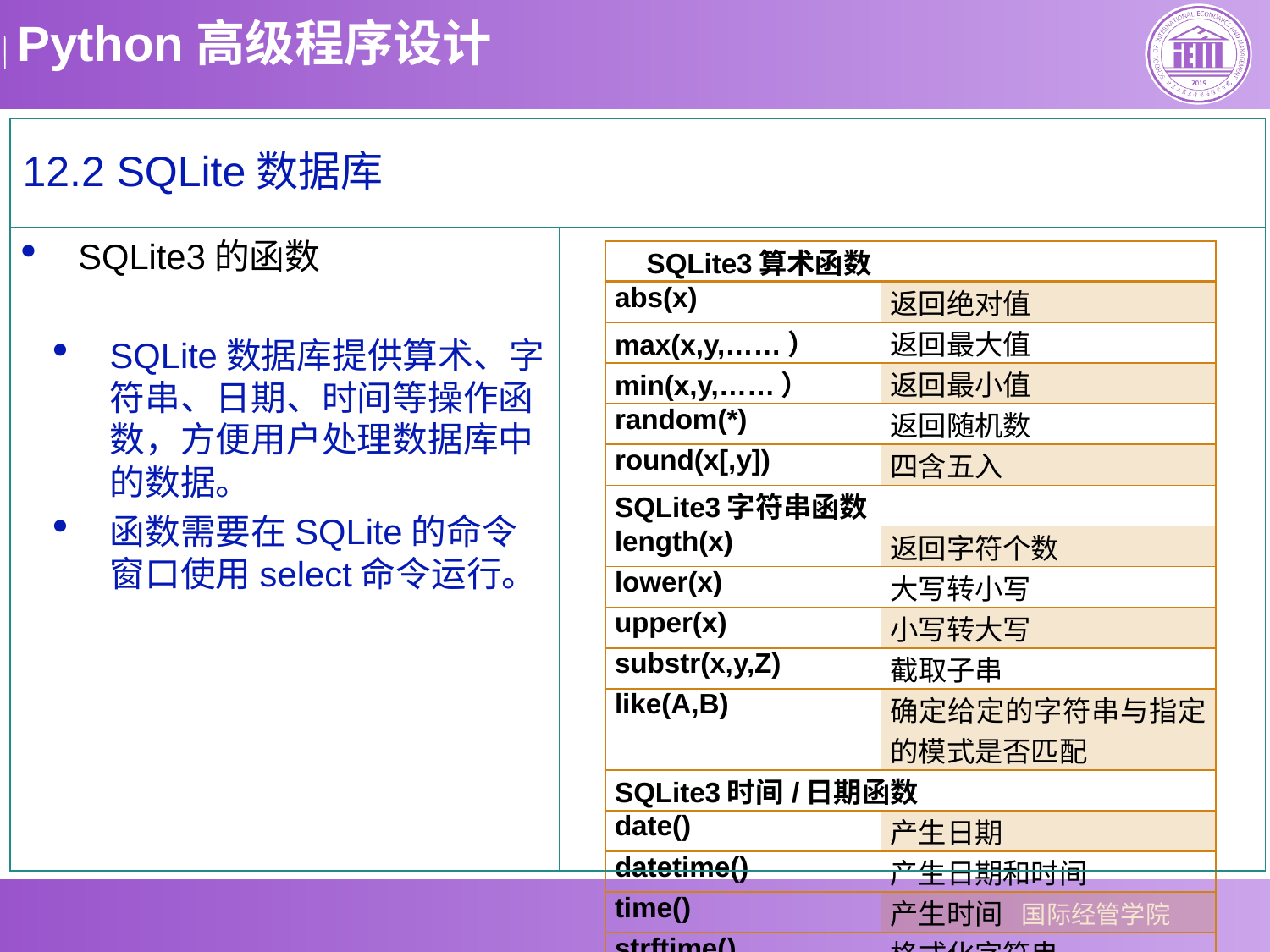

12.2 SQLite数据库
SQLite3的函数

SQLite数据库提供算术、字符串、日期、时间等操作函数，方便用户处理数据库中的数据。
函数需要在SQLite的命令窗口使用select命令运行。

| SQLite3算术函数 |  |
| --- | --- |
| abs(x) | 返回绝对值 |
| max(x,y,……） | 返回最大值 |
| min(x,y,……） | 返回最小值 |
| random(\*) | 返回随机数 |
| round(x[,y]) | 四含五入 |
| SQLite3字符串函数 |  |
| length(x) | 返回字符个数 |
| lower(x) | 大写转小写 |
| upper(x) | 小写转大写 |
| substr(x,y,Z) | 截取子串 |
| like(A,B) | 确定给定的字符串与指定的模式是否匹配 |
| SQLite3时间/日期函数 |  |
| date() | 产生日期 |
| datetime() | 产生日期和时间 |
| time() | 产生时间 |
| strftime() | 格式化字符串 |